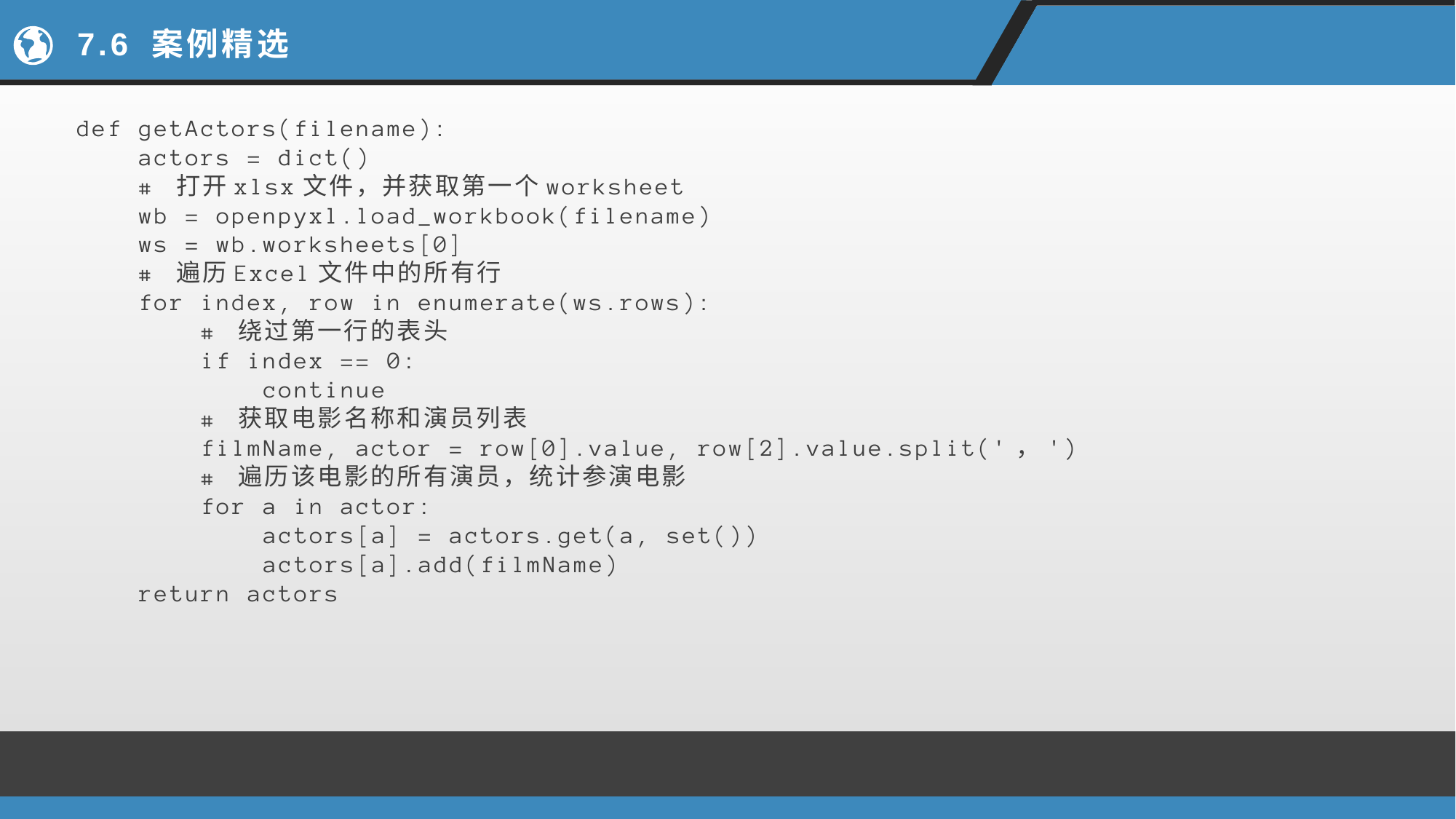

# 7.6 案例精选

def getActors(filename):
    actors = dict()
    # 打开xlsx文件，并获取第一个worksheet
    wb = openpyxl.load_workbook(filename)
    ws = wb.worksheets[0]
    # 遍历Excel文件中的所有行
    for index, row in enumerate(ws.rows):
        # 绕过第一行的表头
        if index == 0:
            continue
        # 获取电影名称和演员列表
        filmName, actor = row[0].value, row[2].value.split('，')
        # 遍历该电影的所有演员，统计参演电影
        for a in actor:
            actors[a] = actors.get(a, set())
            actors[a].add(filmName)
    return actors